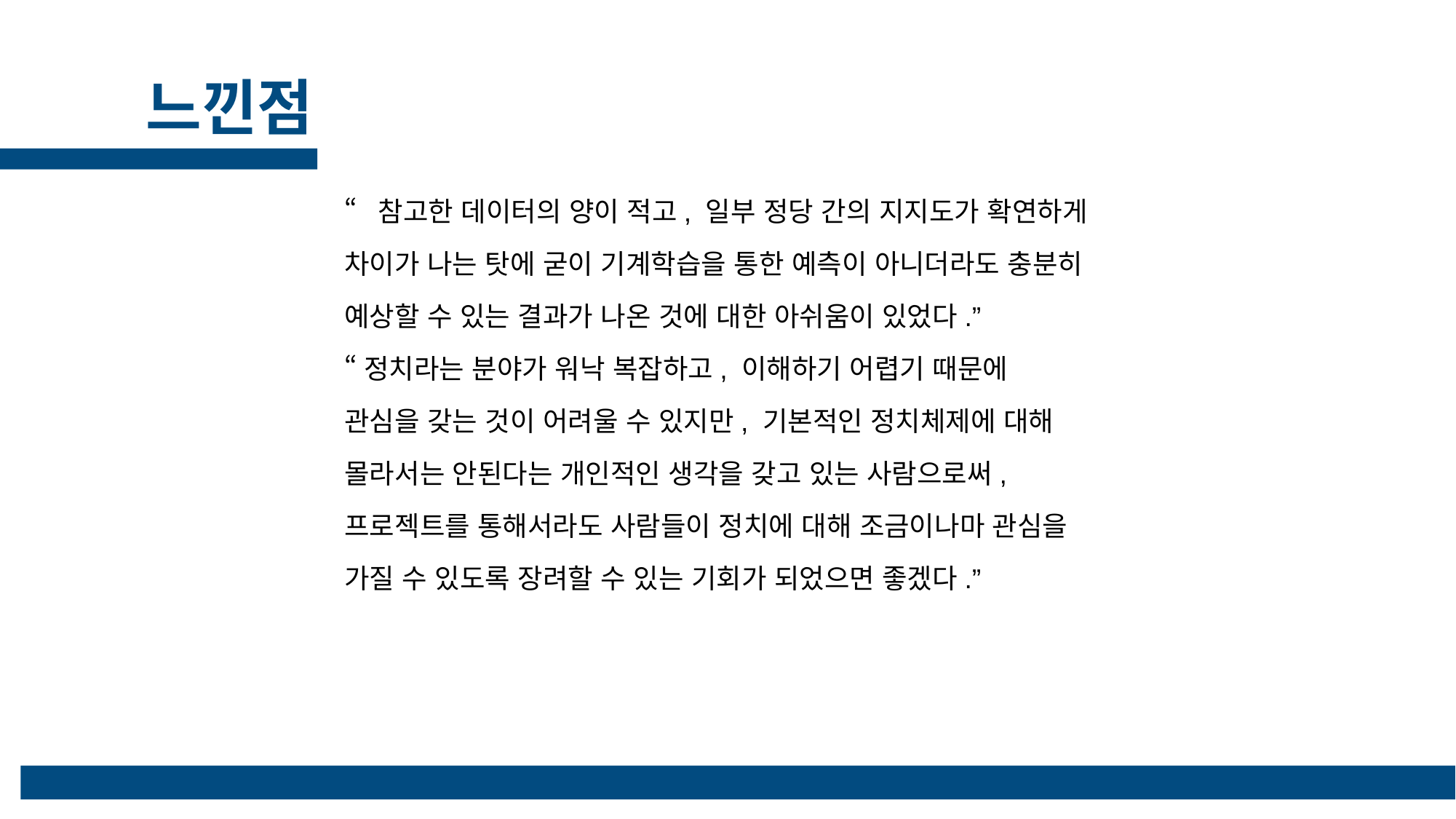

느낀점

“참고한 데이터의 양이 적고, 일부 정당 간의 지지도가 확연하게
차이가 나는 탓에 굳이 기계학습을 통한 예측이 아니더라도 충분히
예상할 수 있는 결과가 나온 것에 대한 아쉬움이 있었다.”
“정치라는 분야가 워낙 복잡하고, 이해하기 어렵기 때문에
관심을 갖는 것이 어려울 수 있지만, 기본적인 정치체제에 대해
몰라서는 안된다는 개인적인 생각을 갖고 있는 사람으로써,
프로젝트를 통해서라도 사람들이 정치에 대해 조금이나마 관심을
가질 수 있도록 장려할 수 있는 기회가 되었으면 좋겠다.”